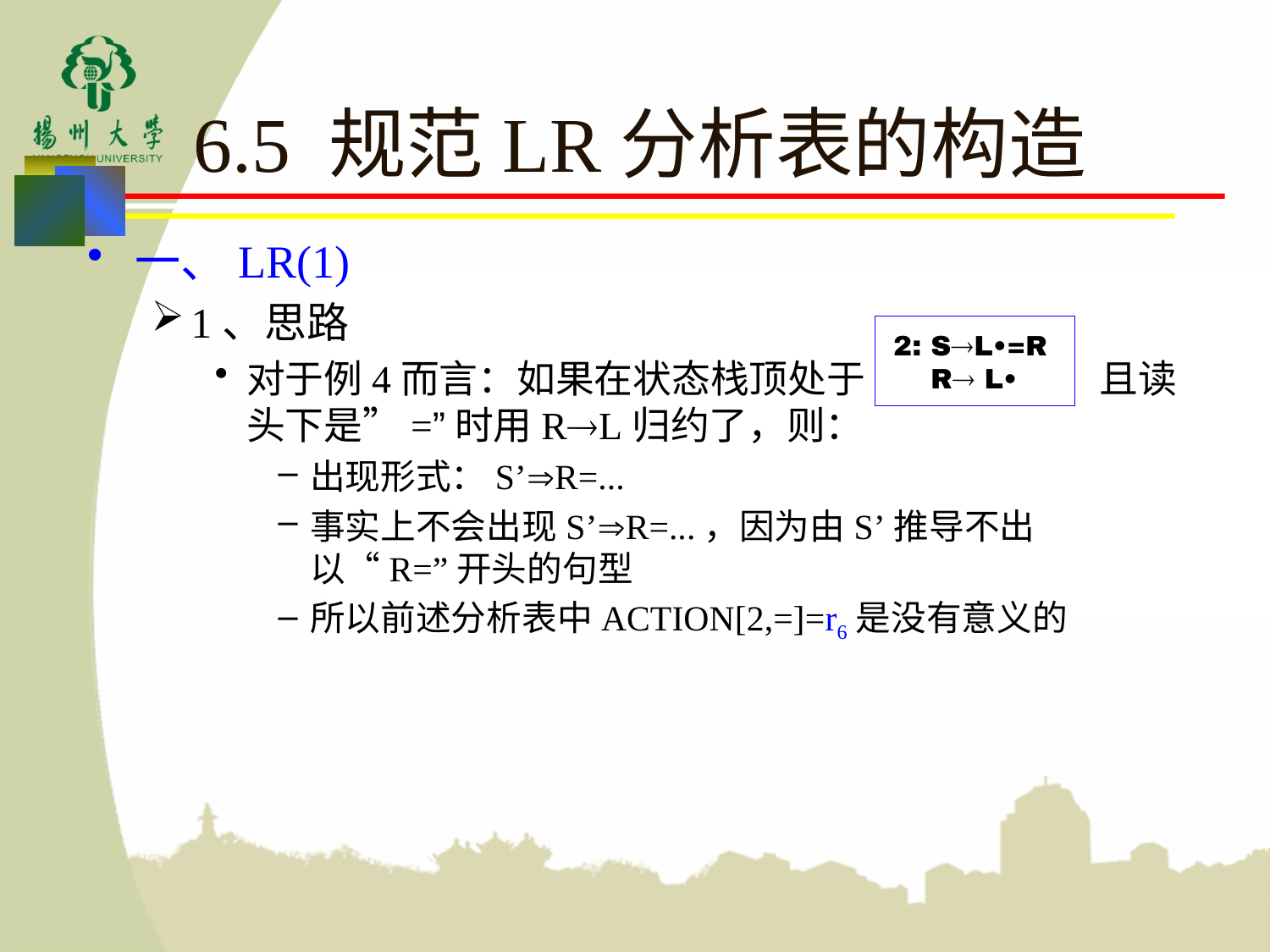

# 6.5 规范LR分析表的构造
一、LR(1)
1、思路
对于例4而言：如果在状态栈顶处于                           且读头下是”=”时用R→L归约了，则：
出现形式：S’⇒R=...
事实上不会出现S’⇒R=...，因为由S’推导不出以“R=”开头的句型
所以前述分析表中ACTION[2,=]=r6是没有意义的
2: S→L•=R
    R→ L•

78